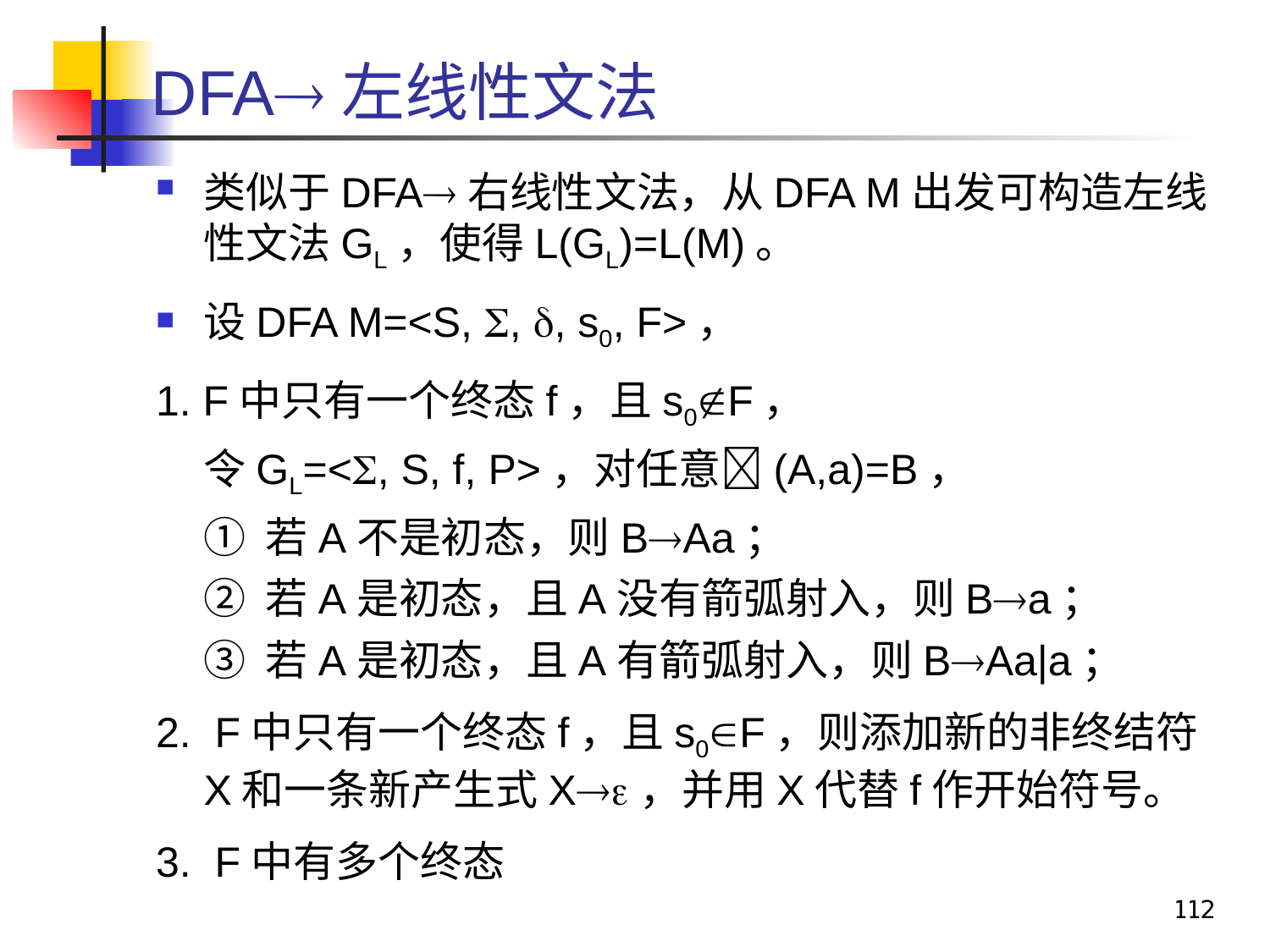

# DFA→左线性文法
类似于DFA→右线性文法，从DFA M出发可构造左线性文法GL，使得L(GL)=L(M)。
设DFA M=<S, Σ, δ, s0, F>，
1. F中只有一个终态f，且s0∉F，
	令GL=<Σ, S, f, P>，对任意δ(A,a)=B，
	① 若A不是初态，则B→Aa；
	② 若A是初态，且A没有箭弧射入，则B→a；
	③ 若A是初态，且A有箭弧射入，则B→Aa|a；
2.  F中只有一个终态f，且s0∈F，则添加新的非终结符X和一条新产生式X→ε，并用X代替f作开始符号。
3.  F中有多个终态
112